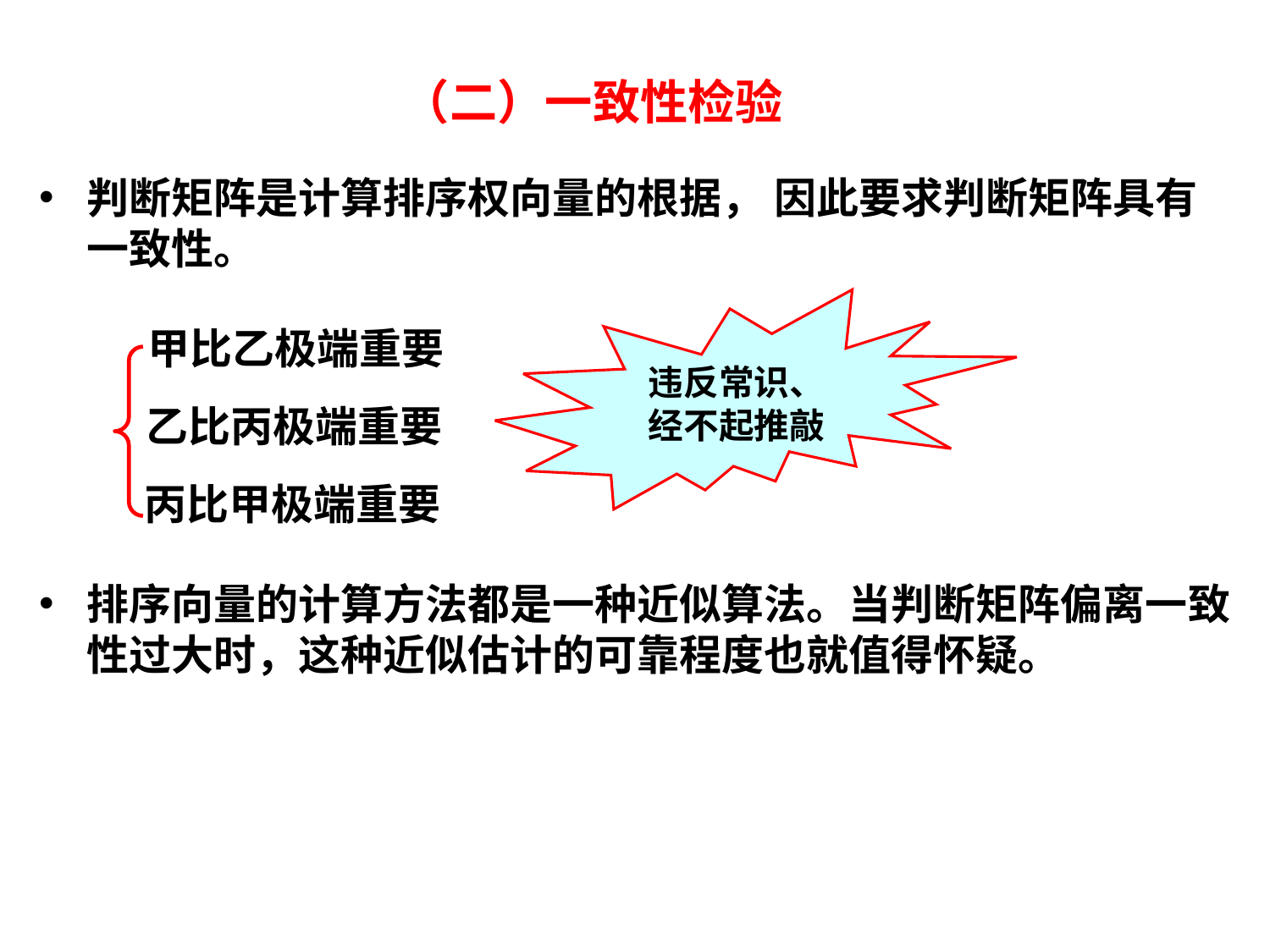

# （二）一致性检验
判断矩阵是计算排序权向量的根据， 因此要求判断矩阵具有一致性。

排序向量的计算方法都是一种近似算法。当判断矩阵偏离一致性过大时，这种近似估计的可靠程度也就值得怀疑。

违反常识、经不起推敲
甲比乙极端重要

乙比丙极端重要
丙比甲极端重要